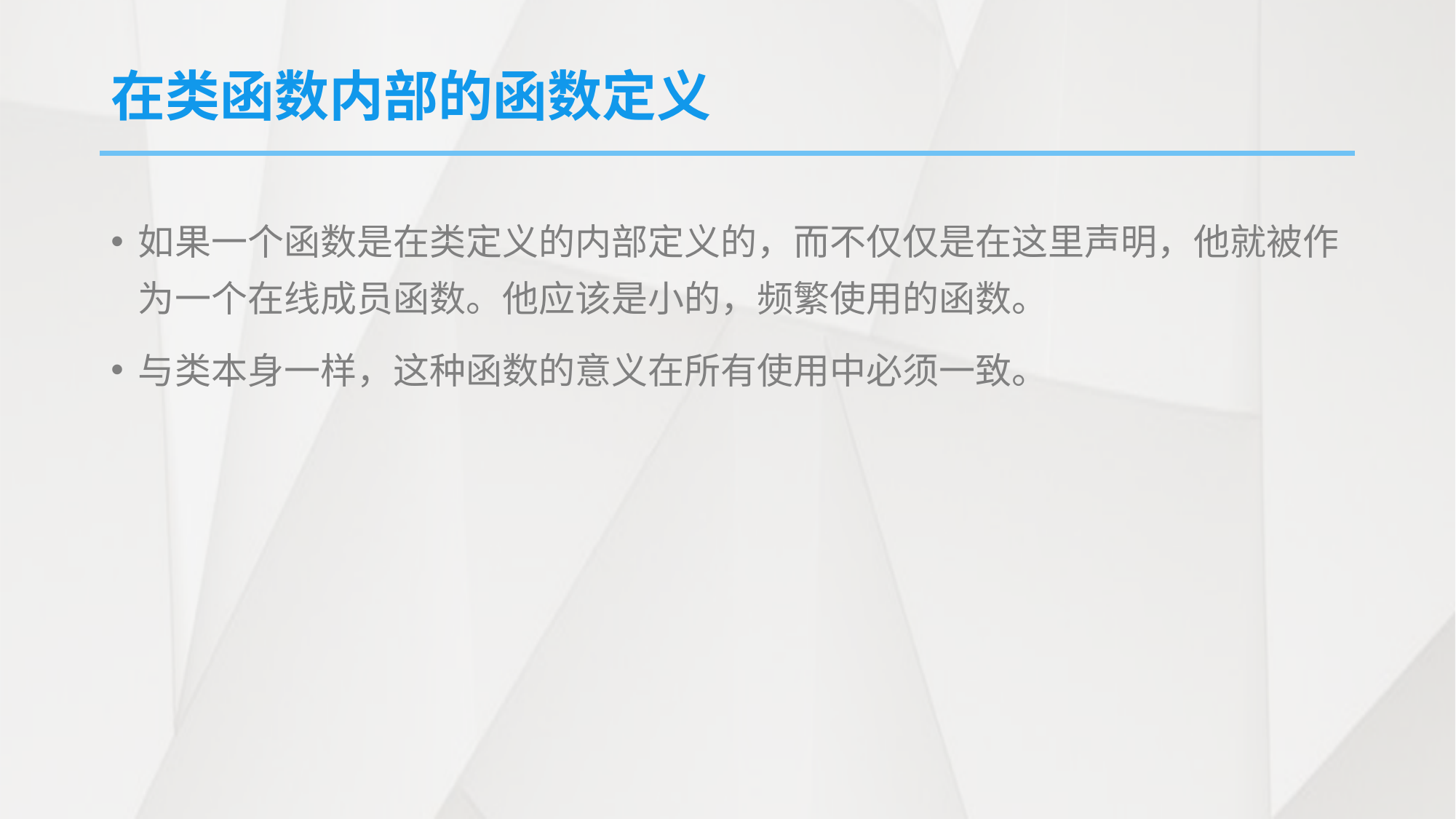

# 在类函数内部的函数定义
如果一个函数是在类定义的内部定义的，而不仅仅是在这里声明，他就被作为一个在线成员函数。他应该是小的，频繁使用的函数。
与类本身一样，这种函数的意义在所有使用中必须一致。